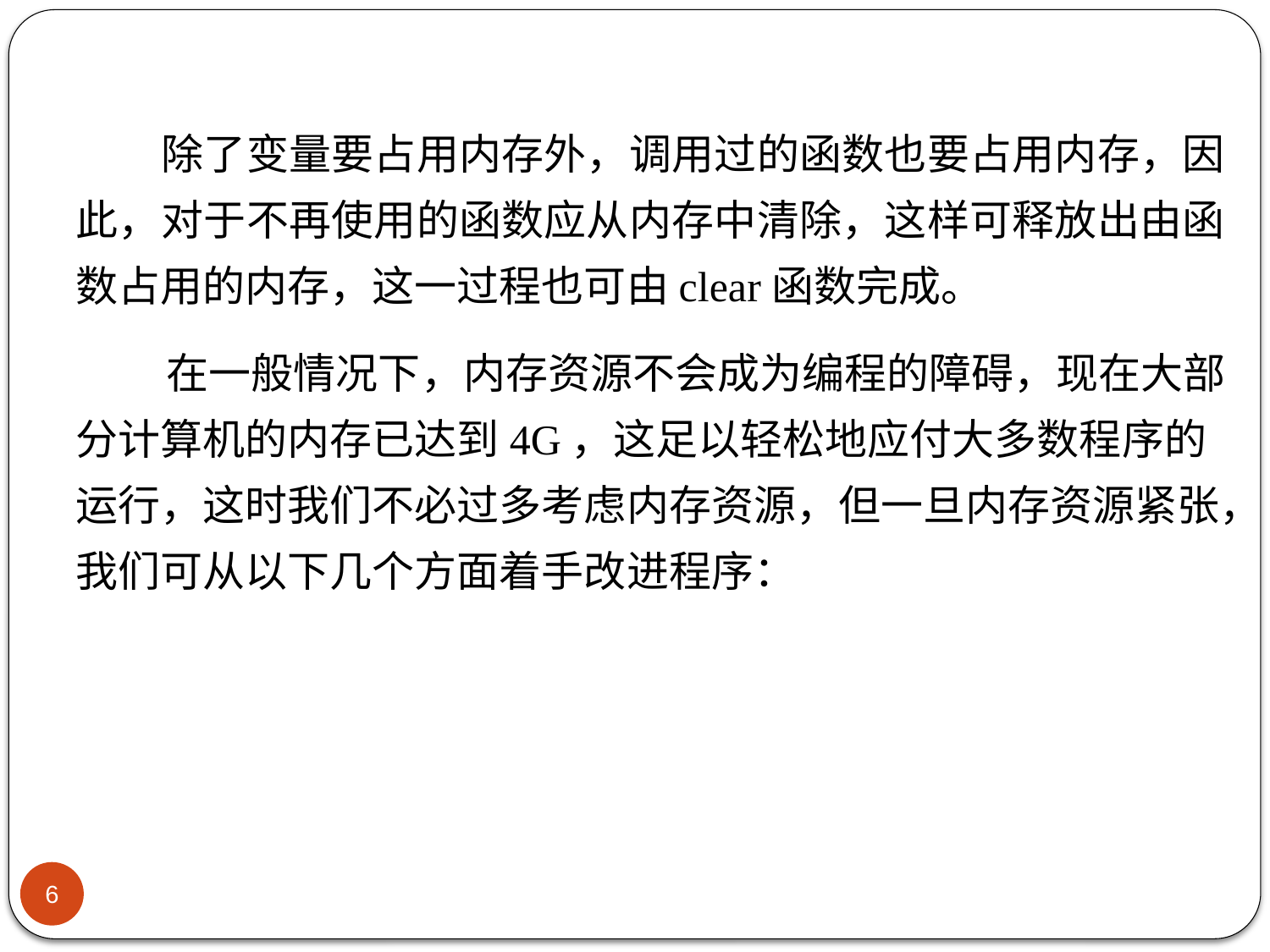

除了变量要占用内存外，调用过的函数也要占用内存，因此，对于不再使用的函数应从内存中清除，这样可释放出由函数占用的内存，这一过程也可由clear函数完成。
   　 在一般情况下，内存资源不会成为编程的障碍，现在大部分计算机的内存已达到4G，这足以轻松地应付大多数程序的运行，这时我们不必过多考虑内存资源，但一旦内存资源紧张，我们可从以下几个方面着手改进程序：
6